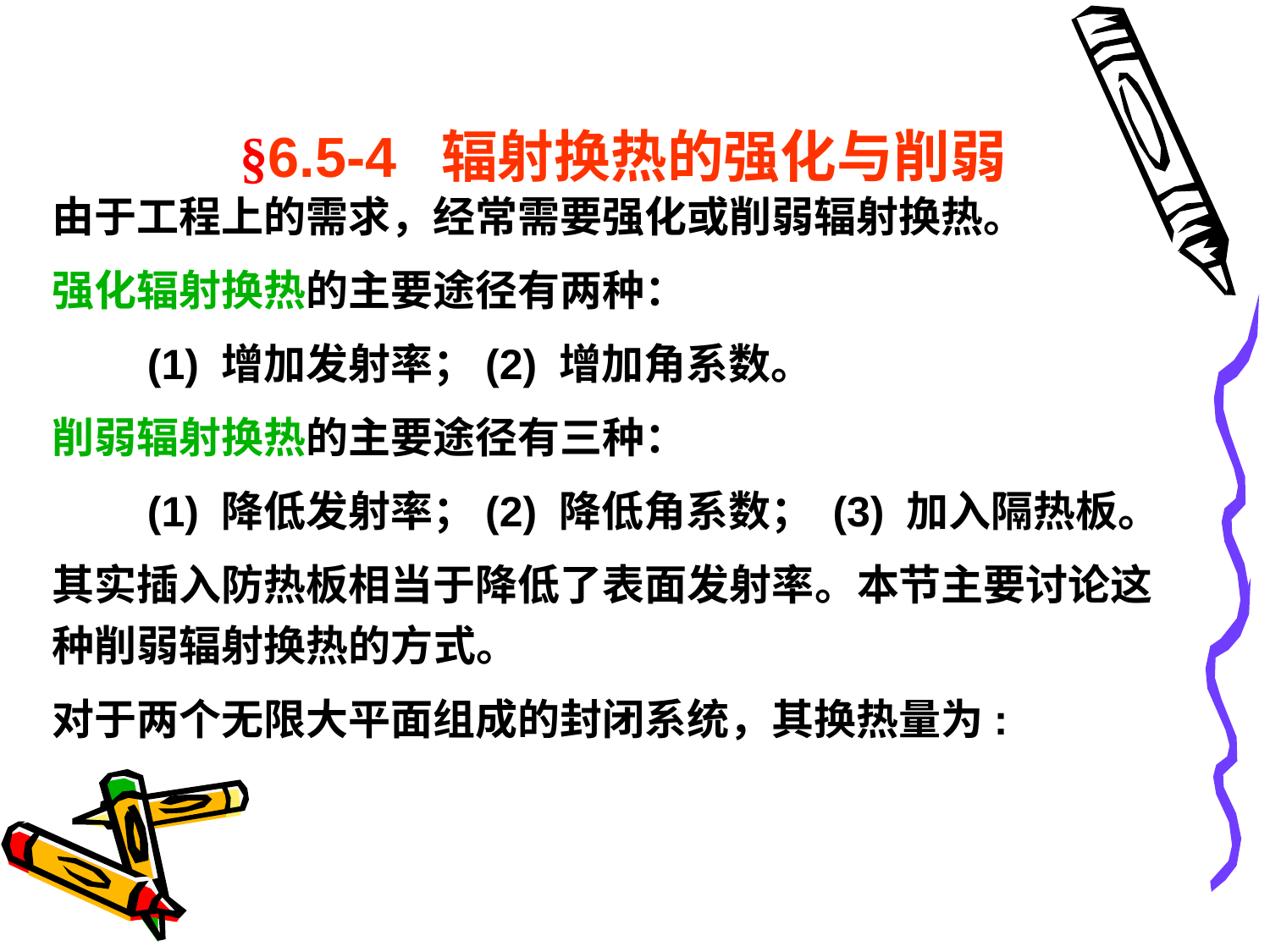

§6.5-4  辐射换热的强化与削弱
由于工程上的需求，经常需要强化或削弱辐射换热。
强化辐射换热的主要途径有两种：
        (1) 增加发射率；(2) 增加角系数。
削弱辐射换热的主要途径有三种：
        (1) 降低发射率；(2) 降低角系数； (3) 加入隔热板。
其实插入防热板相当于降低了表面发射率。本节主要讨论这种削弱辐射换热的方式。
对于两个无限大平面组成的封闭系统，其换热量为: